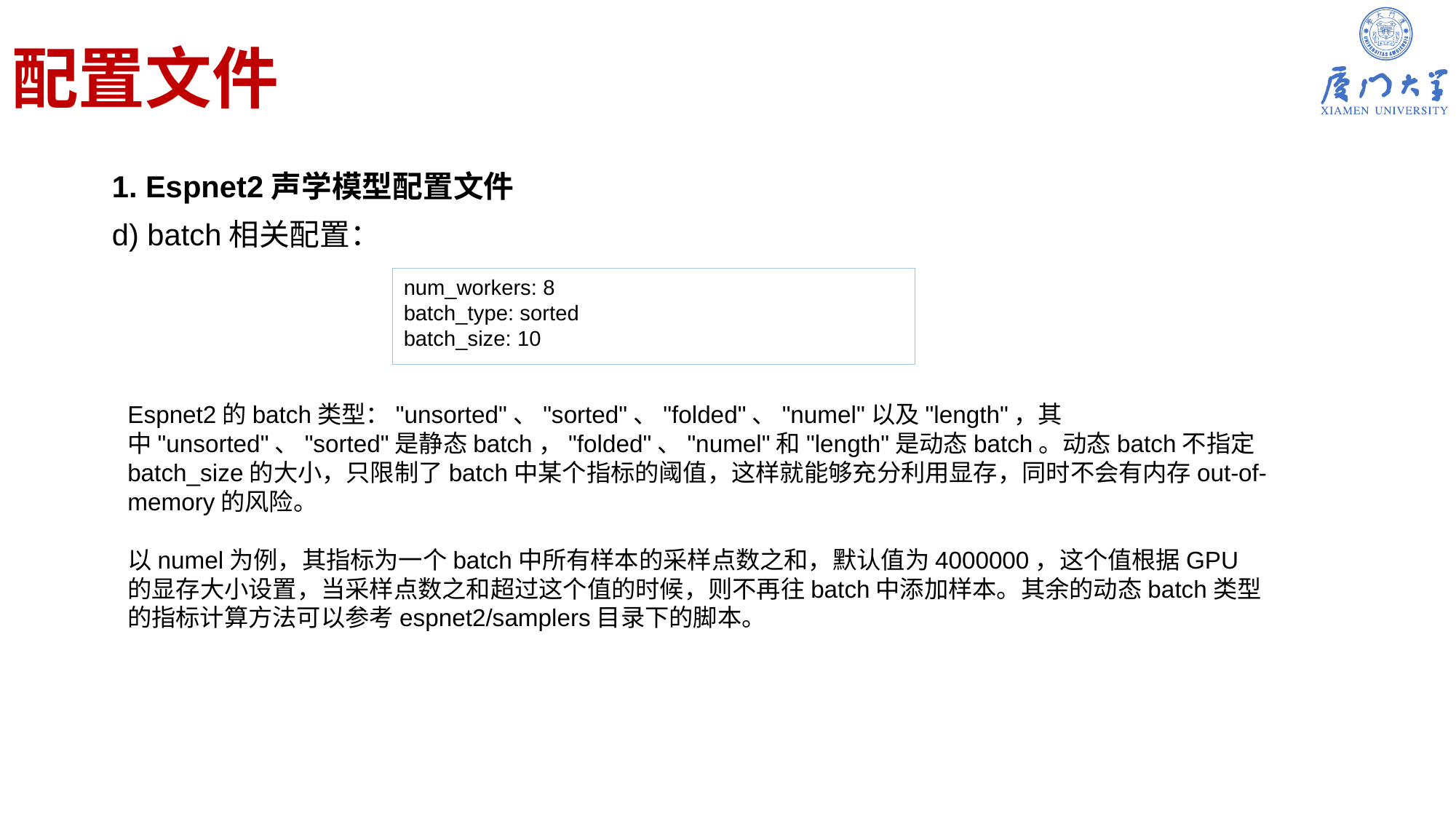

# 配置文件
1. Espnet2声学模型配置文件
d) batch相关配置：
num_workers: 8
batch_type: sorted
batch_size: 10
Espnet2的batch类型："unsorted"、"sorted"、"folded"、"numel"以及"length"，其中"unsorted"、"sorted"是静态batch，"folded"、"numel"和"length"是动态batch。动态batch不指定batch_size的大小，只限制了batch中某个指标的阈值，这样就能够充分利用显存，同时不会有内存out-of-memory的风险。

以numel为例，其指标为一个batch中所有样本的采样点数之和，默认值为4000000，这个值根据GPU的显存大小设置，当采样点数之和超过这个值的时候，则不再往batch中添加样本。其余的动态batch类型的指标计算方法可以参考espnet2/samplers目录下的脚本。